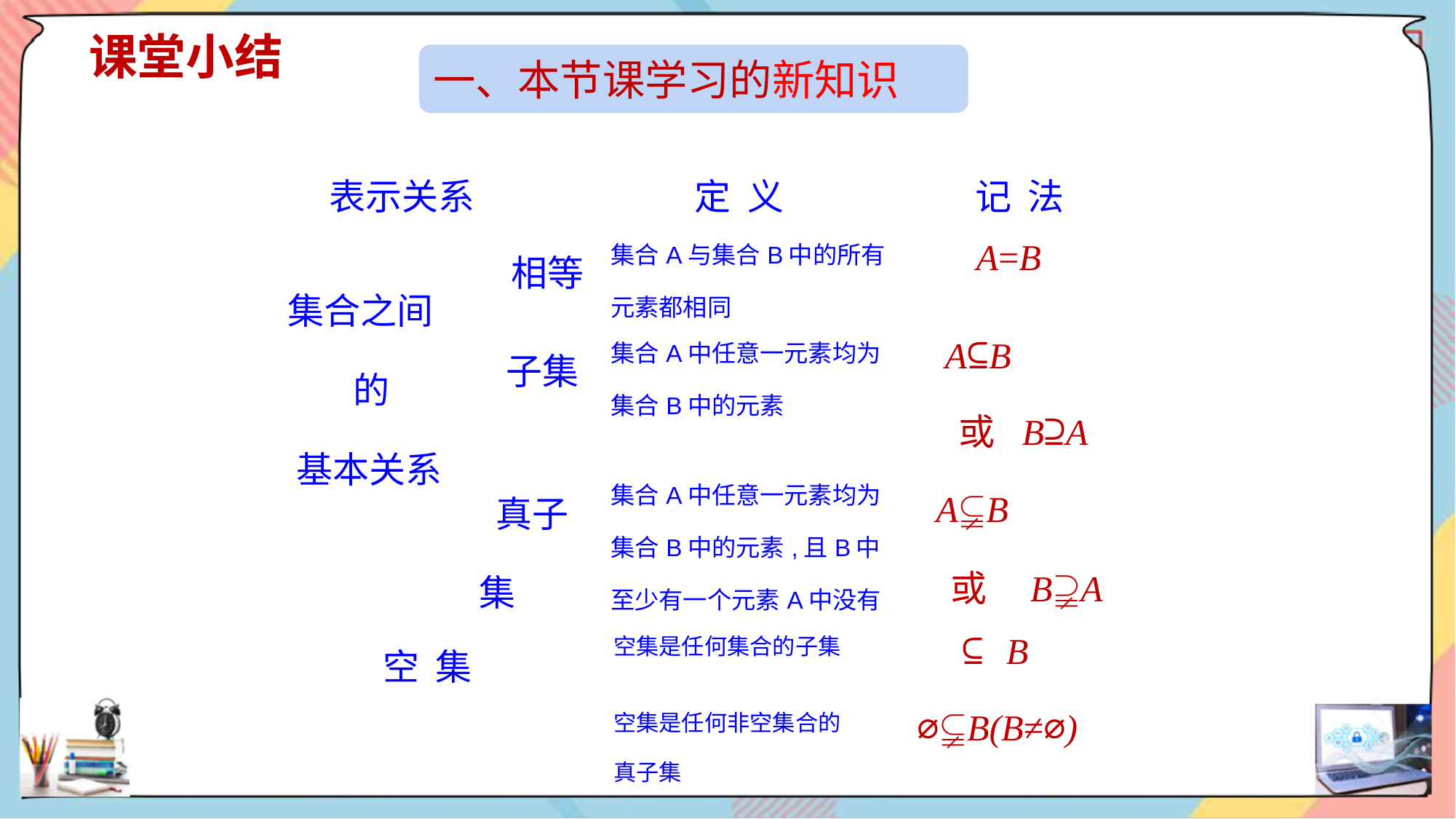

课堂小结
一、本节课学习的新知识
| 表示关系 |  | 定 义 | 记 法 |
| --- | --- | --- | --- |
| 集合之间 的 基本关系 | 相等 | 集合A与集合B中的所有元素都相同 | A=B |
|  | 子集 | 集合A中任意一元素均为集合B中的元素 | A⊆B 或 B⊇A |
|  | 真子集 | 集合A中任意一元素均为集合B中的元素,且B中至少有一个元素A中没有 | A⫋B 或 B⫌A |
| 空 集 | 空集是任何集合的子集 | ⌀⊆B |
| --- | --- | --- |
|  | 空集是任何非空集合的 真子集 | ⌀⫋B(B≠⌀) |